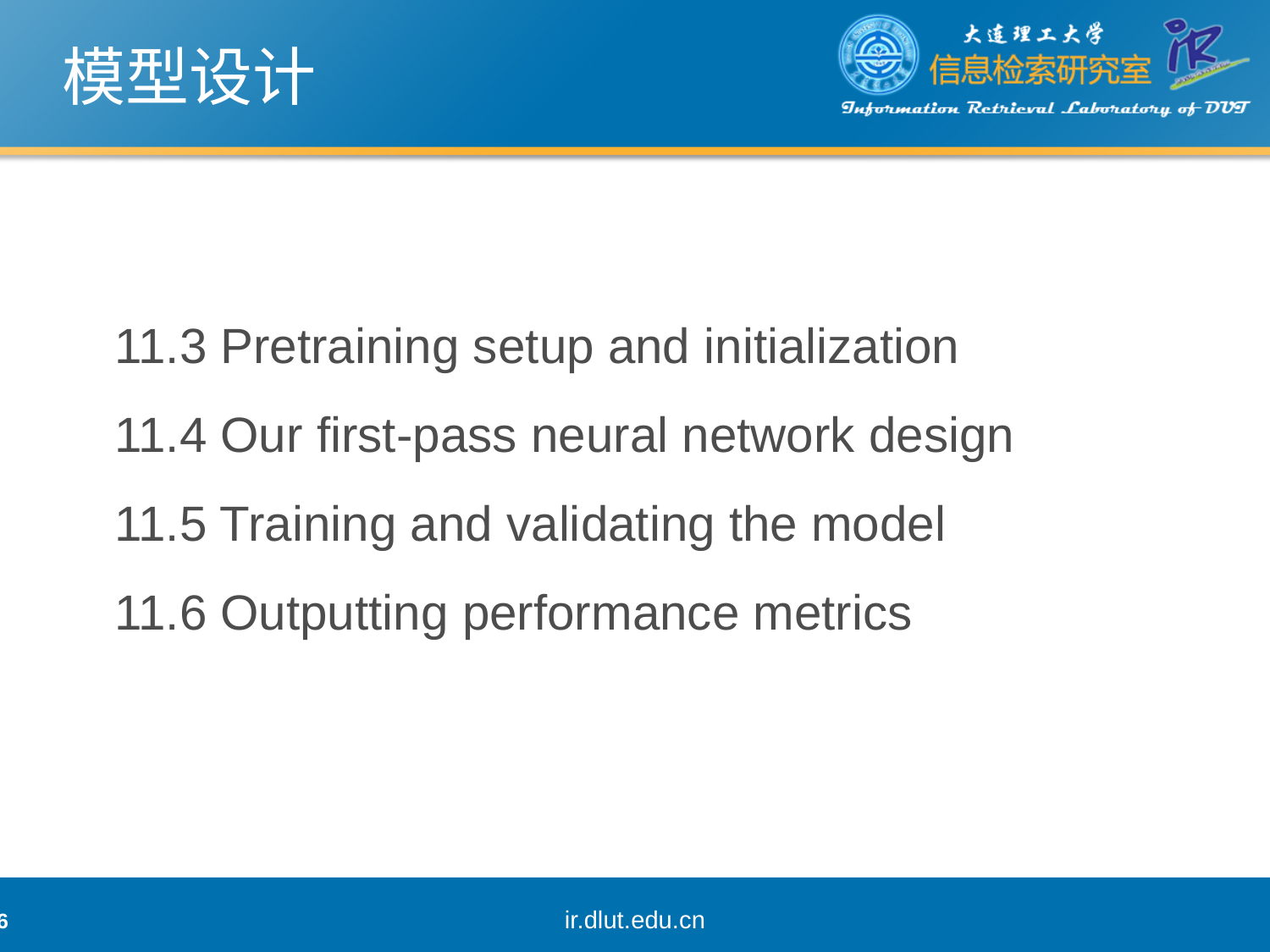

# 模型设计
11.3 Pretraining setup and initialization
11.4 Our first-pass neural network design
11.5 Training and validating the model
11.6 Outputting performance metrics